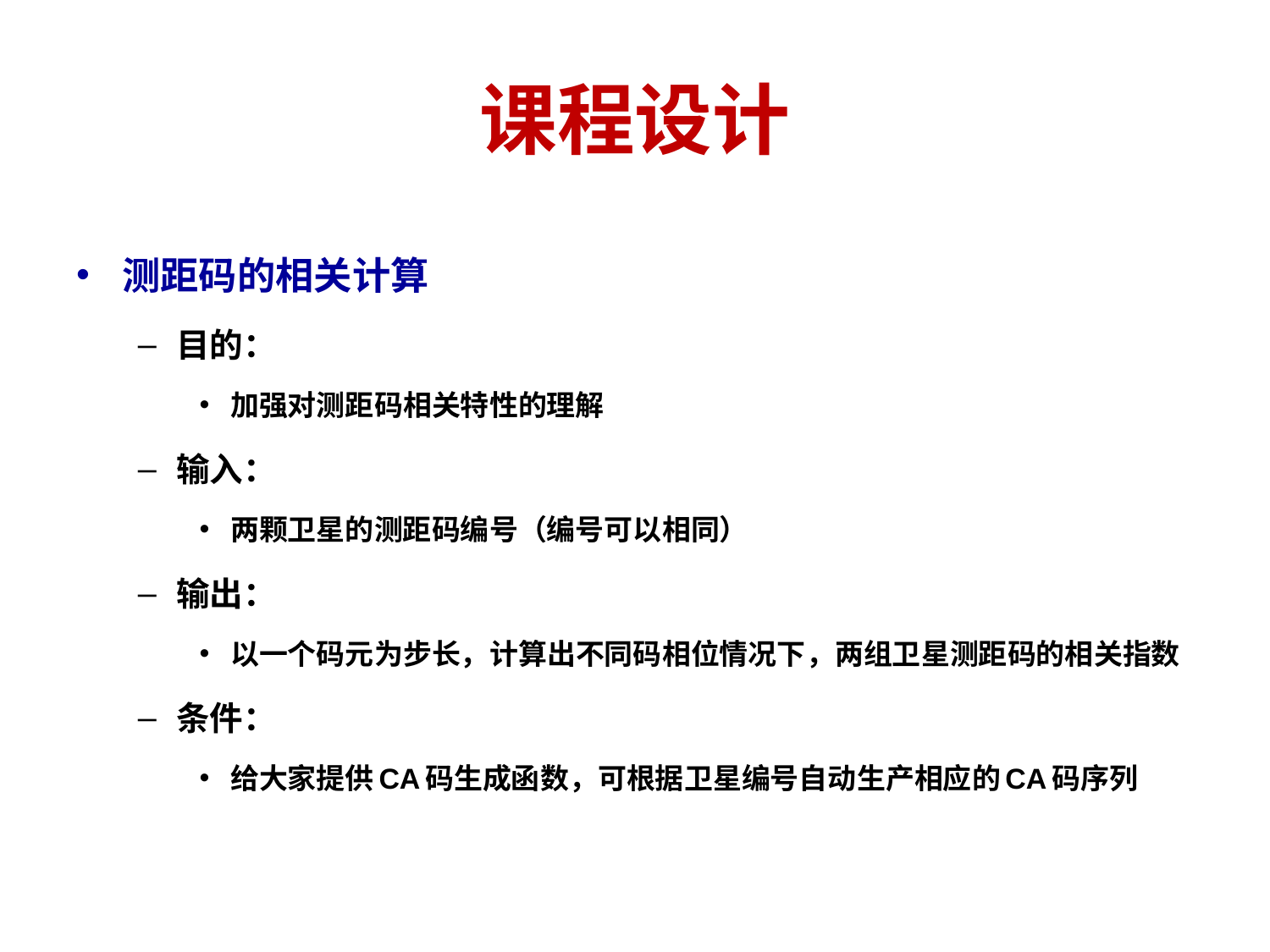

# 课程设计
测距码的相关计算
目的：
加强对测距码相关特性的理解
输入：
两颗卫星的测距码编号（编号可以相同）
输出：
以一个码元为步长，计算出不同码相位情况下，两组卫星测距码的相关指数
条件：
给大家提供CA码生成函数，可根据卫星编号自动生产相应的CA码序列